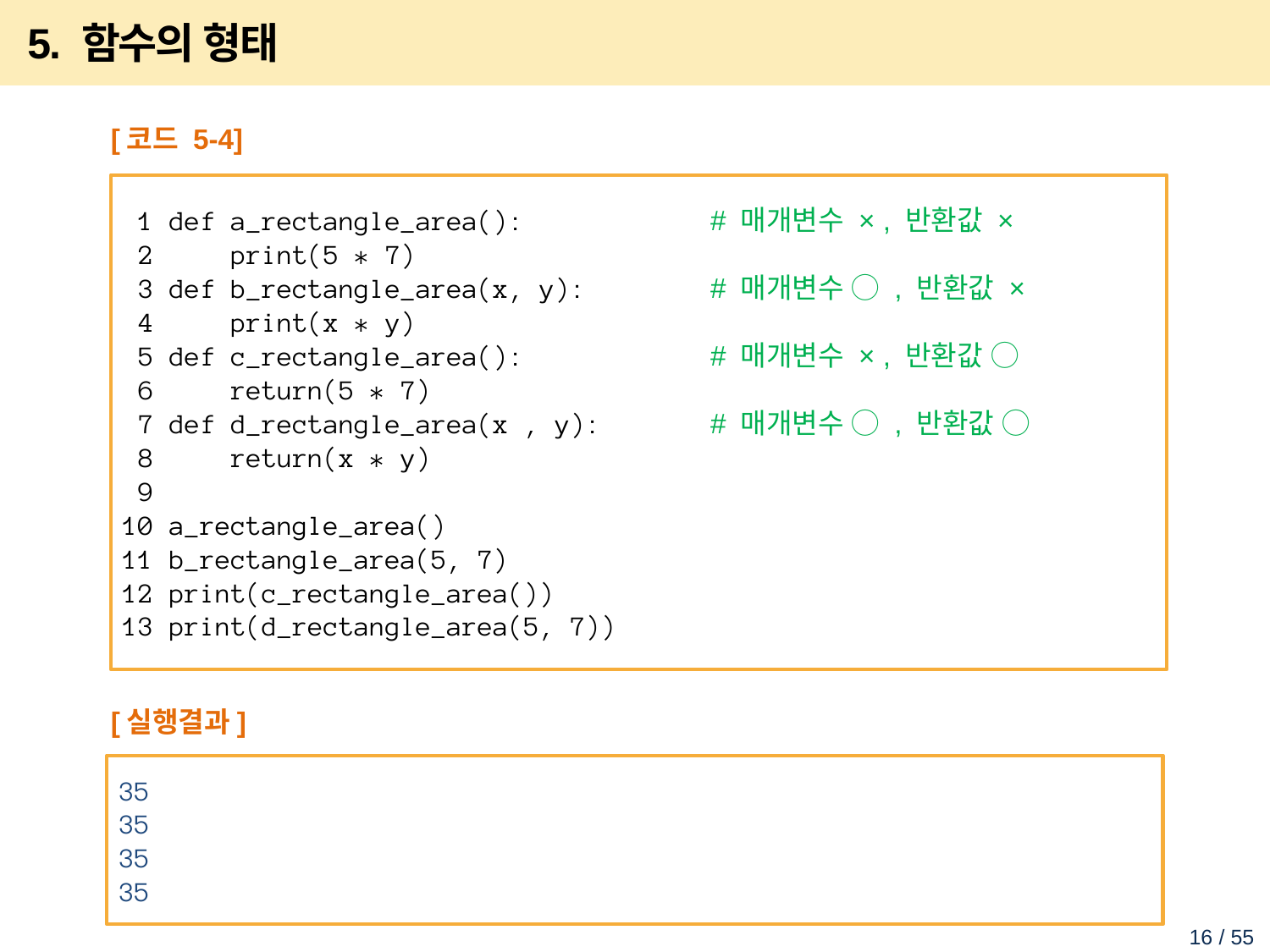

# 5. 함수의 형태

[코드 5-4]
 1 def a_rectangle_area():            # 매개변수 × , 반환값 ×
 2     print(5 * 7)
 3 def b_rectangle_area(x, y):        # 매개변수 ◯ , 반환값 ×
 4     print(x * y)
 5 def c_rectangle_area():            # 매개변수 × , 반환값 ◯
 6     return(5 * 7)
 7 def d_rectangle_area(x , y):       # 매개변수 ◯ , 반환값 ◯
 8     return(x * y)
 9
10 a_rectangle_area()
11 b_rectangle_area(5, 7)
12 print(c_rectangle_area())
13 print(d_rectangle_area(5, 7))
[실행결과]
35
35
35
35